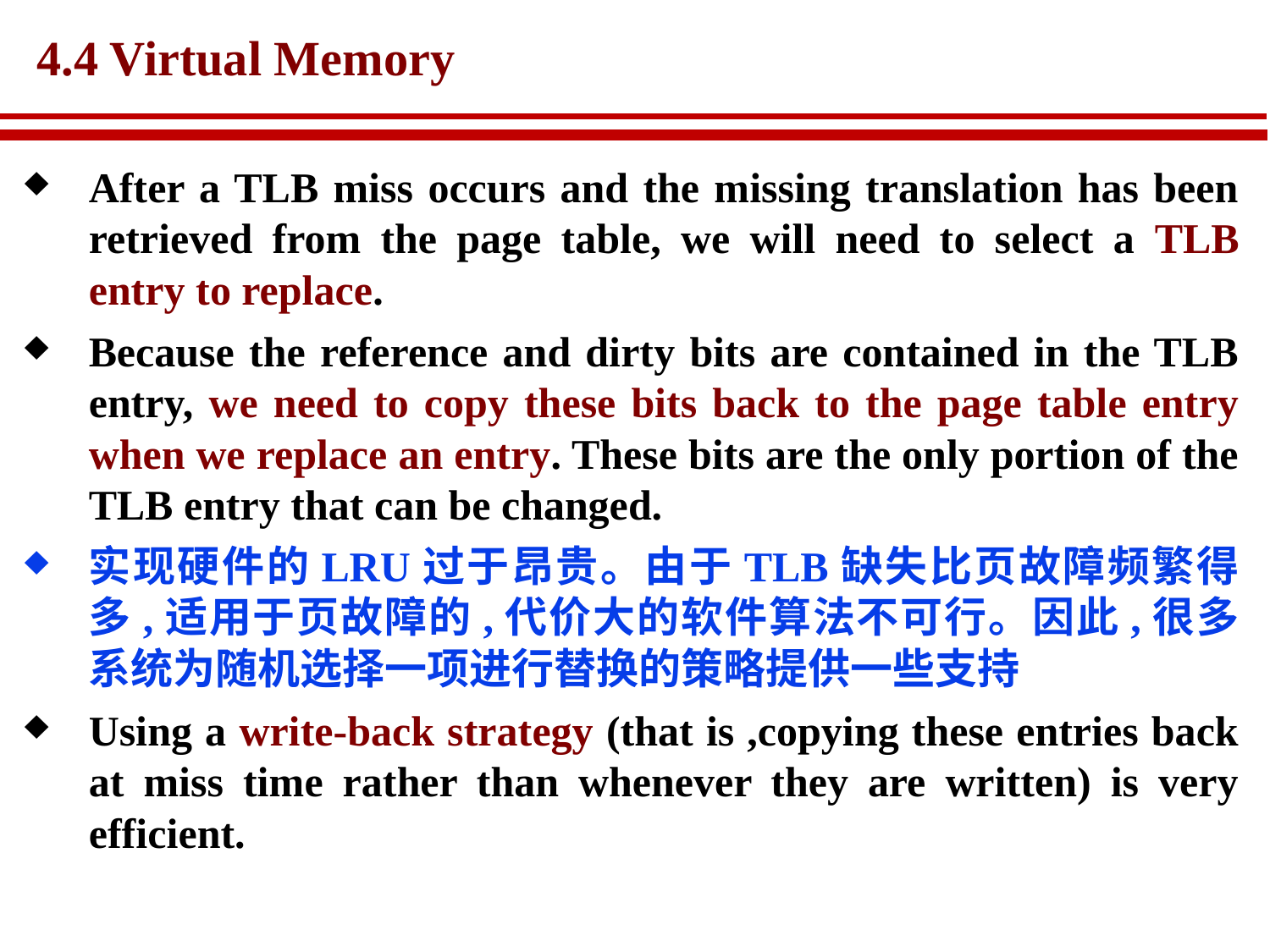

# 4.4 Virtual Memory
After a TLB miss occurs and the missing translation has been retrieved from the page table, we will need to select a TLB entry to replace.
Because the reference and dirty bits are contained in the TLB entry, we need to copy these bits back to the page table entry when we replace an entry. These bits are the only portion of the TLB entry that can be changed.
实现硬件的LRU过于昂贵。由于TLB缺失比页故障频繁得多,适用于页故障的,代价大的软件算法不可行。因此,很多系统为随机选择一项进行替换的策略提供一些支持
Using a write-back strategy (that is ,copying these entries back at miss time rather than whenever they are written) is very efficient.